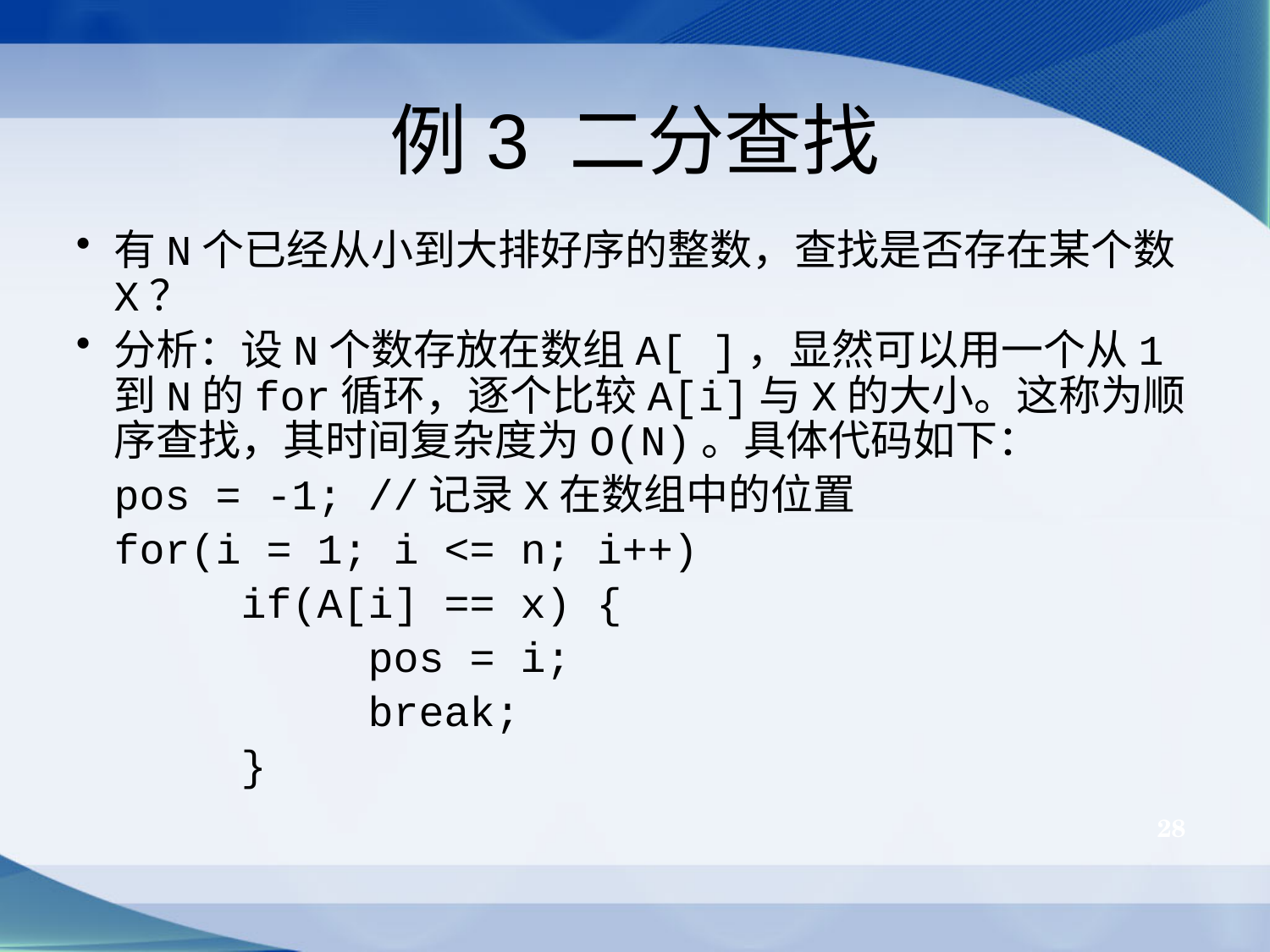

# 例3 二分查找
有N个已经从小到大排好序的整数，查找是否存在某个数X？
分析：设N个数存放在数组A[ ]，显然可以用一个从1到N的for循环，逐个比较A[i]与X的大小。这称为顺序查找，其时间复杂度为O(N)。具体代码如下：
	pos = -1;	//记录X在数组中的位置
	for(i = 1; i <= n; i++)
		if(A[i] == x) {
			pos = i;
			break;
		}
28